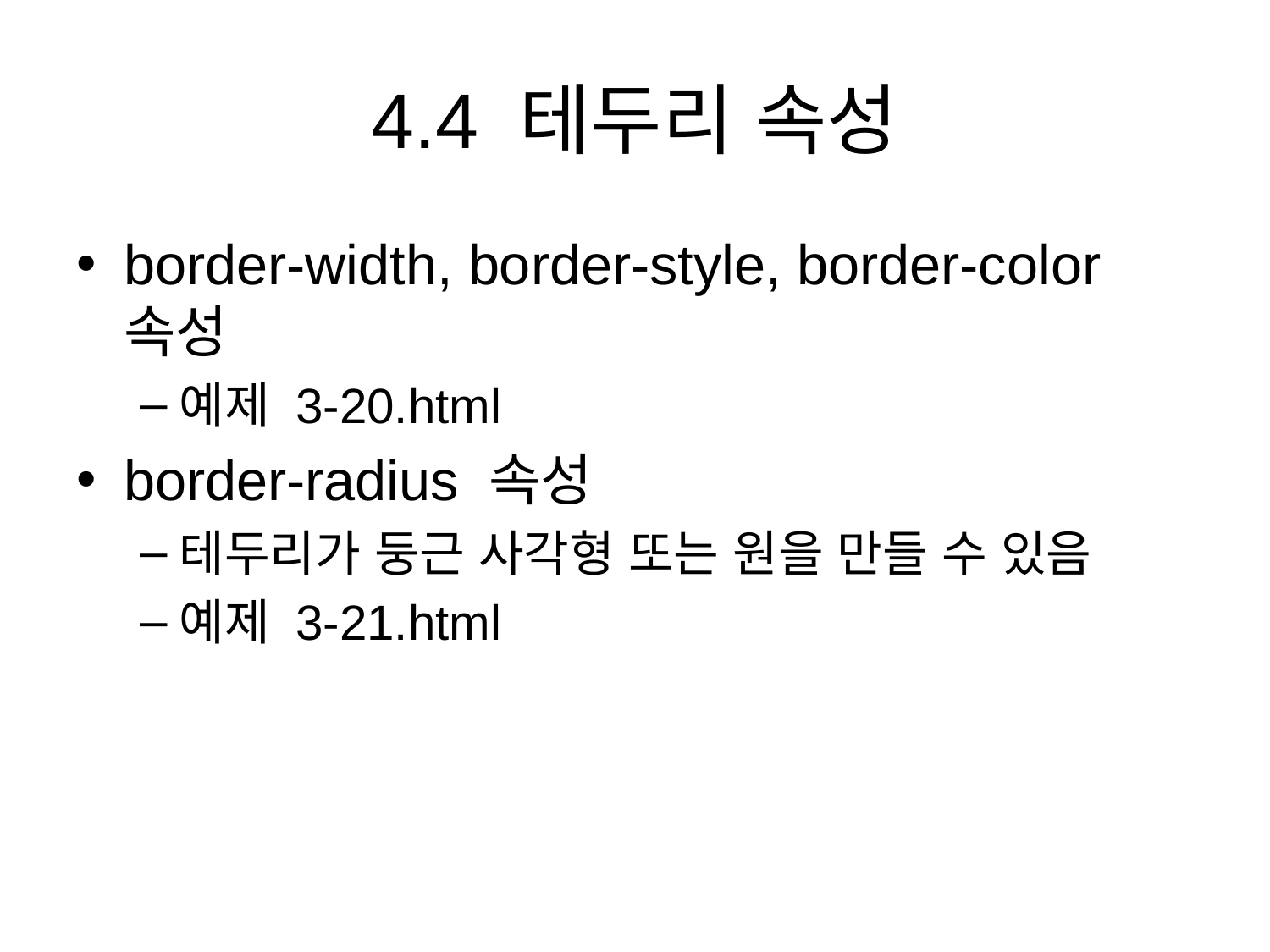

# 4.4 테두리 속성
border-width, border-style, border-color 속성
예제 3-20.html
border-radius 속성
테두리가 둥근 사각형 또는 원을 만들 수 있음
예제 3-21.html